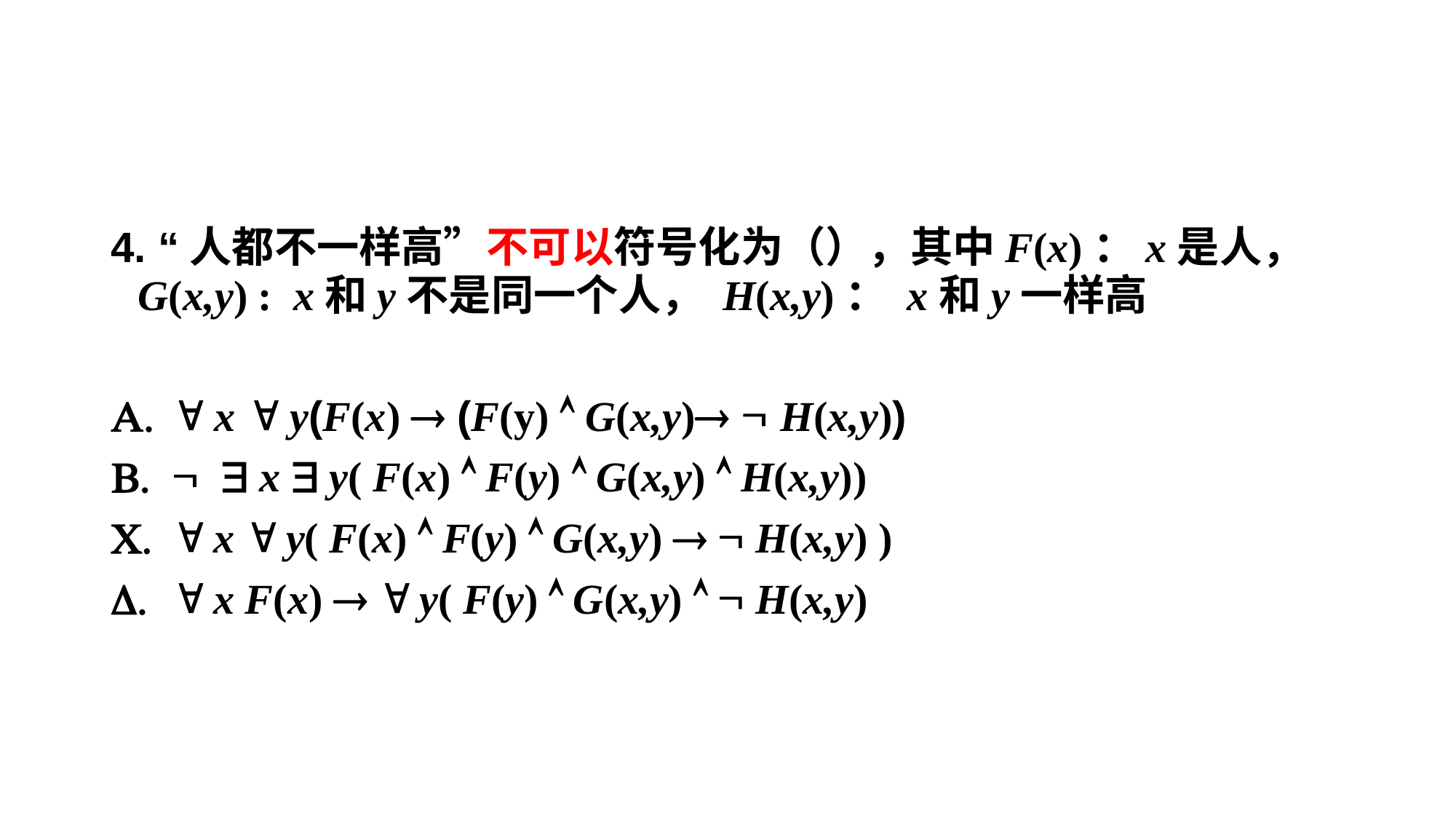

#
4. “人都不一样高”不可以符号化为（），其中F(x)：x是人， G(x,y) :  x和y不是同一个人， H(x,y)： x和y一样高

∀ x ∀ y(F(x) → (F(y) ∧ G(x,y)→ ¬ H(x,y))
¬  ∃ x ∃ y( F(x) ∧ F(y) ∧ G(x,y) ∧ H(x,y))
∀ x ∀ y( F(x) ∧ F(y) ∧ G(x,y) → ¬ H(x,y) )
∀ x F(x) → ∀ y( F(y) ∧ G(x,y) ∧ ¬ H(x,y)